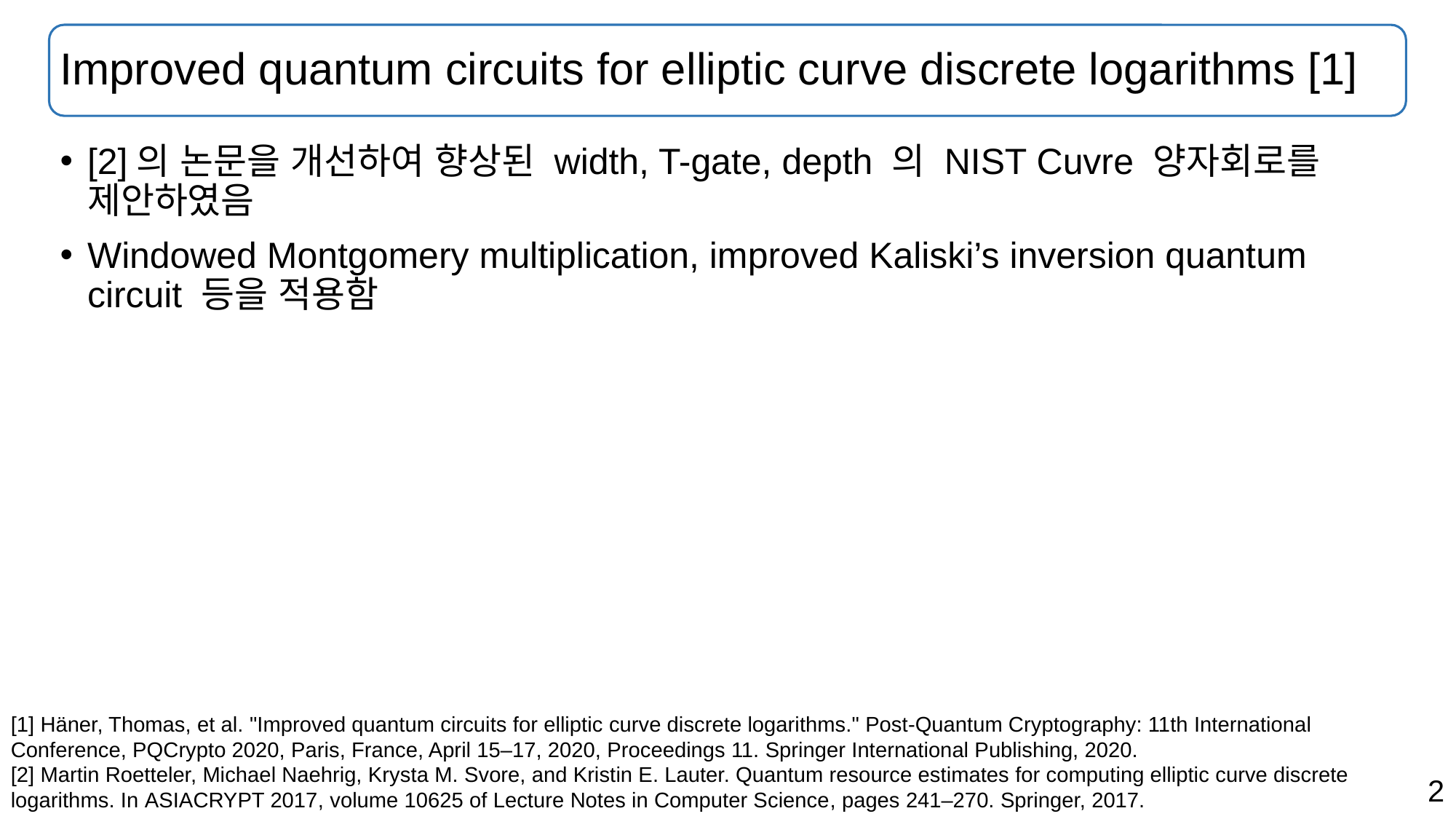

# Improved quantum circuits for elliptic curve discrete logarithms [1]
[2]의 논문을 개선하여 향상된 width, T-gate, depth 의 NIST Cuvre 양자회로를 제안하였음
Windowed Montgomery multiplication, improved Kaliski’s inversion quantum circuit 등을 적용함
[1] Häner, Thomas, et al. "Improved quantum circuits for elliptic curve discrete logarithms." Post-Quantum Cryptography: 11th International Conference, PQCrypto 2020, Paris, France, April 15–17, 2020, Proceedings 11. Springer International Publishing, 2020.
[2] Martin Roetteler, Michael Naehrig, Krysta M. Svore, and Kristin E. Lauter. Quantum resource estimates for computing elliptic curve discrete logarithms. In ASIACRYPT 2017, volume 10625 of Lecture Notes in Computer Science, pages 241–270. Springer, 2017.